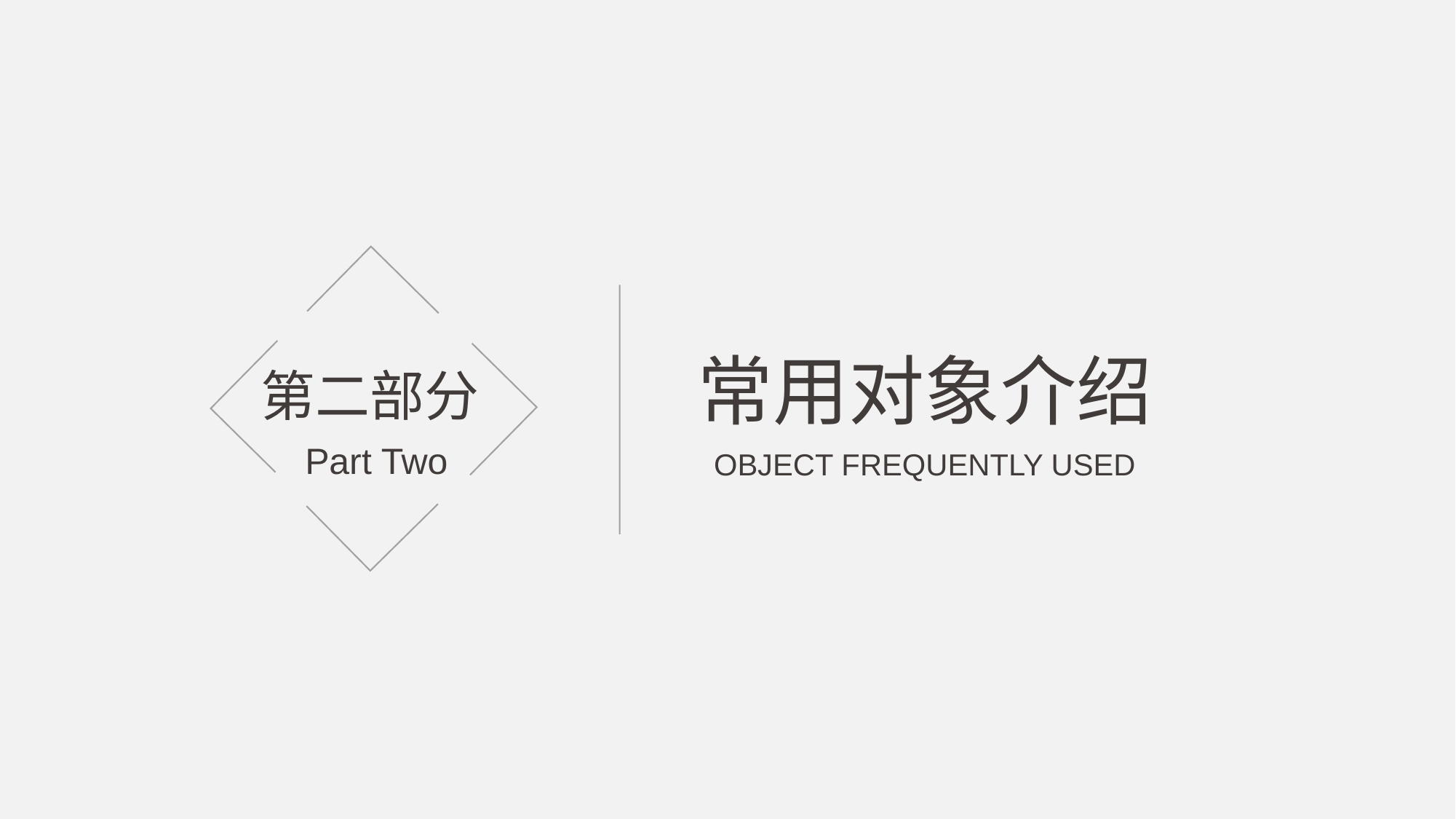

常用对象介绍
第二部分
Part Two
OBJECT FREQUENTLY USED